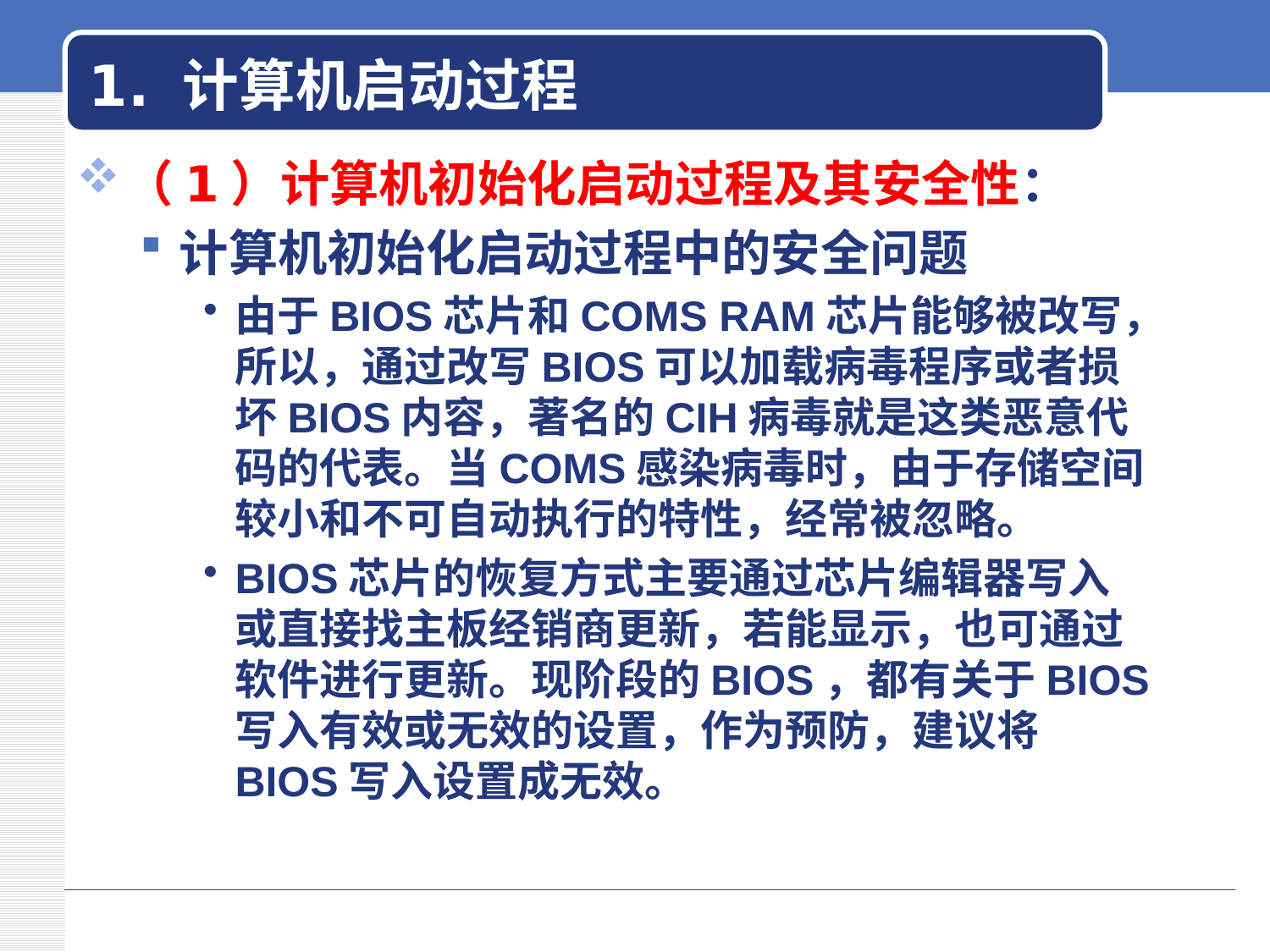

# 1. 计算机启动过程
（1）计算机初始化启动过程及其安全性：
计算机初始化启动过程中的安全问题
由于BIOS芯片和COMS RAM芯片能够被改写，所以，通过改写BIOS可以加载病毒程序或者损坏BIOS内容，著名的CIH病毒就是这类恶意代码的代表。当COMS感染病毒时，由于存储空间较小和不可自动执行的特性，经常被忽略。
BIOS芯片的恢复方式主要通过芯片编辑器写入或直接找主板经销商更新，若能显示，也可通过软件进行更新。现阶段的BIOS，都有关于BIOS写入有效或无效的设置，作为预防，建议将BIOS写入设置成无效。